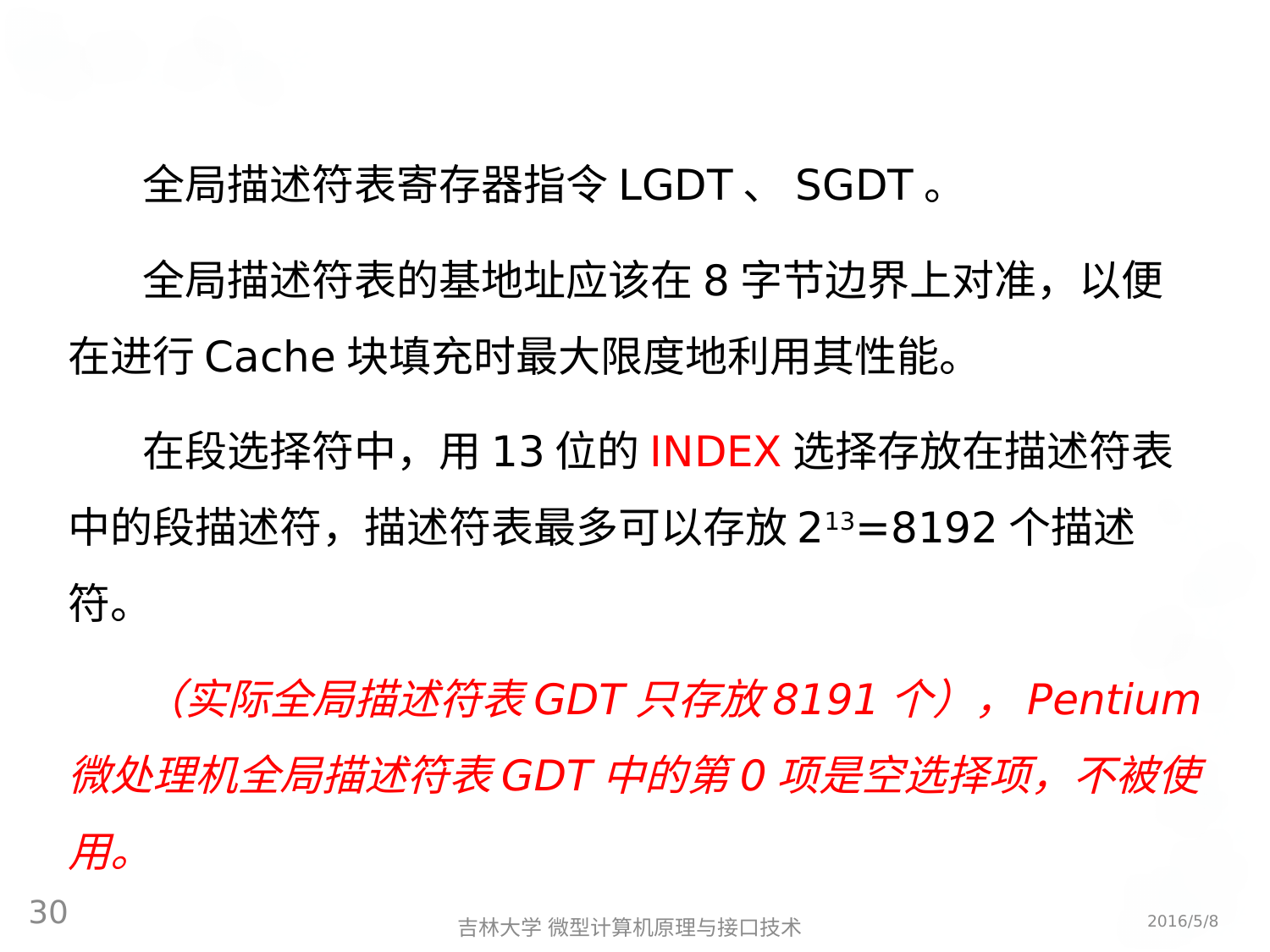

全局描述符表寄存器指令LGDT、SGDT。
全局描述符表的基地址应该在8字节边界上对准，以便在进行Cache块填充时最大限度地利用其性能。
在段选择符中，用13位的INDEX选择存放在描述符表中的段描述符，描述符表最多可以存放213=8192个描述符。
（实际全局描述符表GDT只存放8191个），Pentium微处理机全局描述符表GDT中的第0项是空选择项，不被使用。
30
2016/5/8
吉林大学 微型计算机原理与接口技术